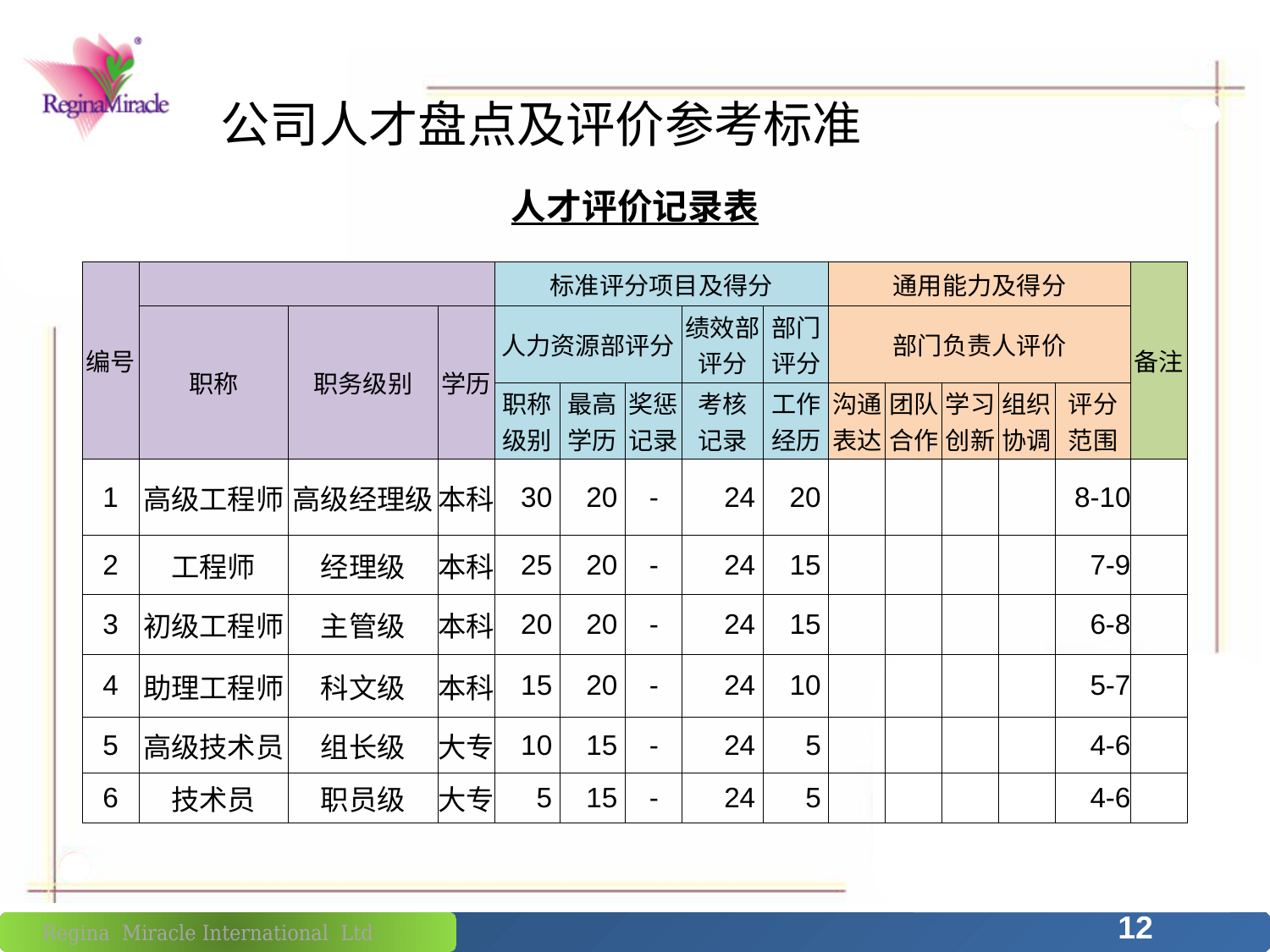

公司人才盘点及评价参考标准
| 人才评价记录表 |  |  |  |  |  |  |  |  |  |  |  |  |  |  |
| --- | --- | --- | --- | --- | --- | --- | --- | --- | --- | --- | --- | --- | --- | --- |
|  |  |  |  |  |  |  |  |  |  |  |  |  |  |  |
| 编号 |  |  |  | 标准评分项目及得分 |  |  |  |  | 通用能力及得分 |  |  |  |  | 备注 |
|  | 职称 | 职务级别 | 学历 | 人力资源部评分 |  |  | 绩效部 评分 | 部门 评分 | 部门负责人评价 |  |  |  |  |  |
|  |  |  |  | 职称 级别 | 最高 学历 | 奖惩 记录 | 考核 记录 | 工作 经历 | 沟通 表达 | 团队 合作 | 学习 创新 | 组织 协调 | 评分 范围 |  |
| 1 | 高级工程师 | 高级经理级 | 本科 | 30 | 20 | - | 24 | 20 |  |  |  |  | 8-10 |  |
| 2 | 工程师 | 经理级 | 本科 | 25 | 20 | - | 24 | 15 |  |  |  |  | 7-9 |  |
| 3 | 初级工程师 | 主管级 | 本科 | 20 | 20 | - | 24 | 15 |  |  |  |  | 6-8 |  |
| 4 | 助理工程师 | 科文级 | 本科 | 15 | 20 | - | 24 | 10 |  |  |  |  | 5-7 |  |
| 5 | 高级技术员 | 组长级 | 大专 | 10 | 15 | - | 24 | 5 |  |  |  |  | 4-6 |  |
| 6 | 技术员 | 职员级 | 大专 | 5 | 15 | - | 24 | 5 |  |  |  |  | 4-6 |  |
    12